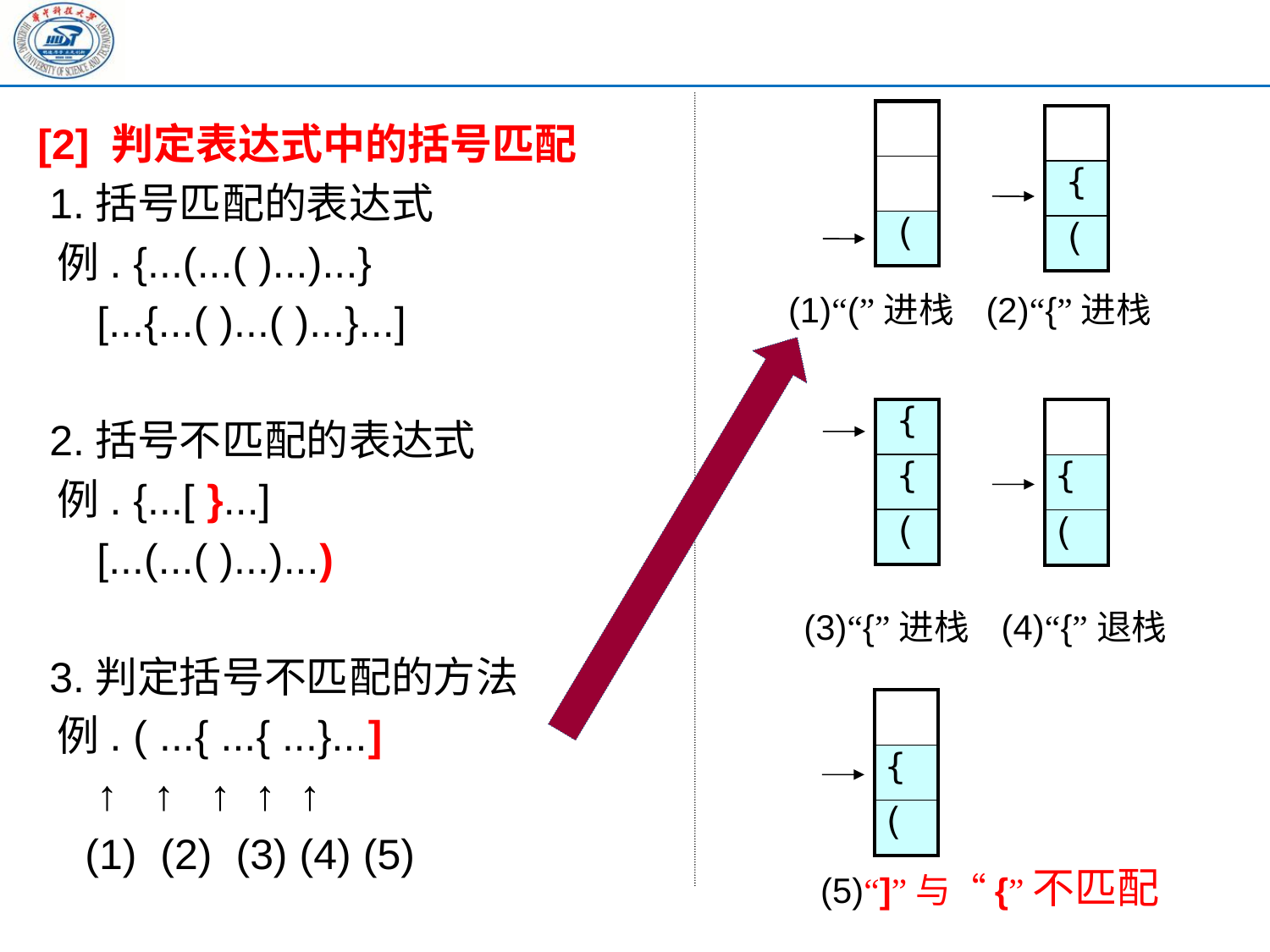

|  |
| --- |
|  |
| ( |
|  |
| --- |
| { |
| ( |
[2] 判定表达式中的括号匹配
 1.括号匹配的表达式
 例. {...(...( )...)...}
     [...{...( )...( )...}...]

 2.括号不匹配的表达式
 例. {...[ }...]
     [...(...( )...)...)

 3.判定括号不匹配的方法
 例. ( ...{ ...{ ...}...]
     ↑   ↑   ↑  ↑  ↑
    (1)  (2)  (3) (4) (5)

(1)“(”进栈   (2)“{”进栈
| { |
| --- |
| { |
| ( |
|  |
| --- |
| { |
| ( |

(3)“{”进栈   (4)“{”退栈
|  |
| --- |
| { |
| ( |

(5)“]”与“{”不匹配